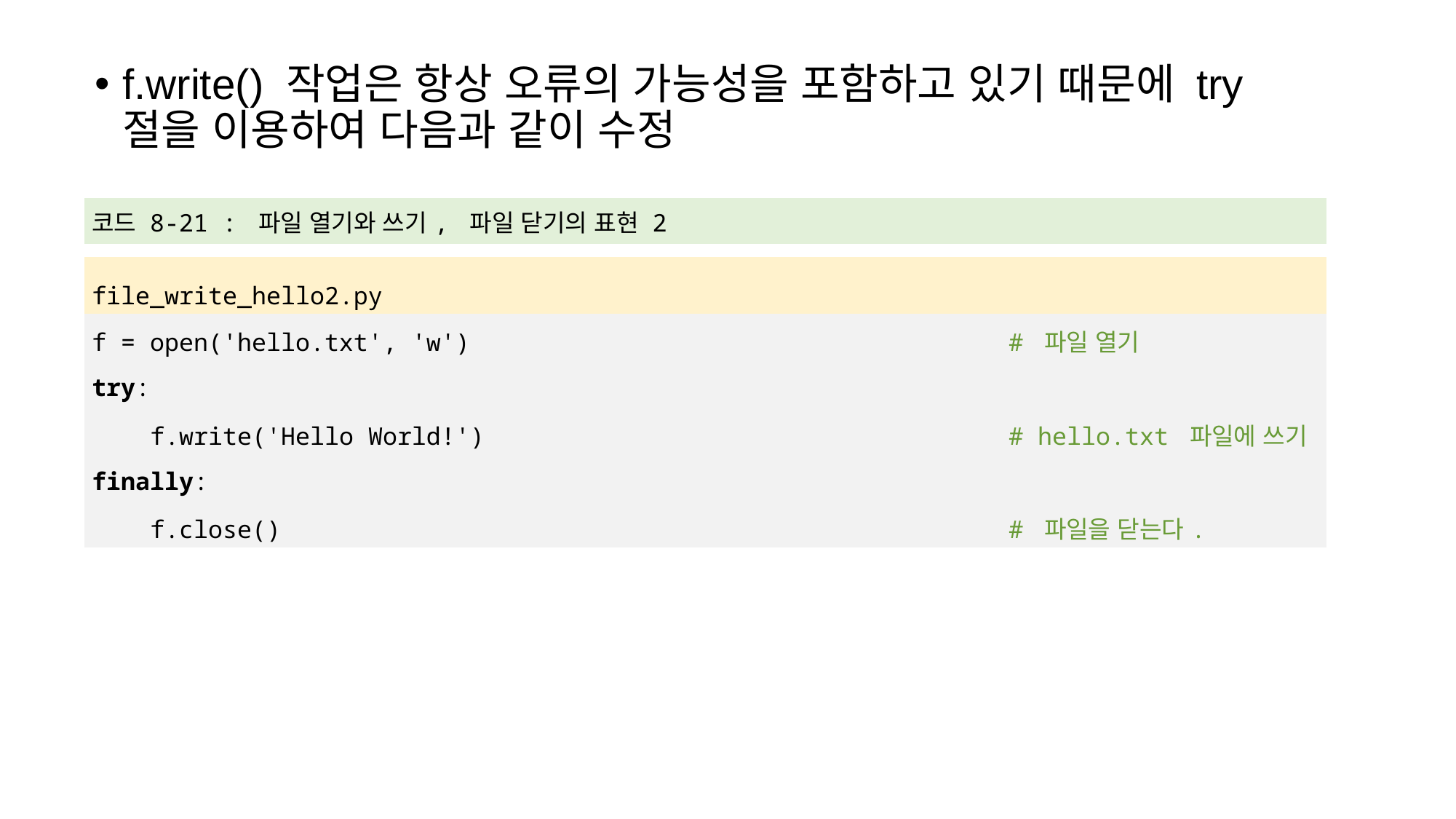

f.write() 작업은 항상 오류의 가능성을 포함하고 있기 때문에 try절을 이용하여 다음과 같이 수정

| 코드 8-21 : 파일 열기와 쓰기, 파일 닫기의 표현 2 |
| --- |
|  |
| file\_write\_hello2.py |
| f = open('hello.txt', 'w') # 파일 열기 try: f.write('Hello World!') # hello.txt 파일에 쓰기 finally: f.close() # 파일을 닫는다. |